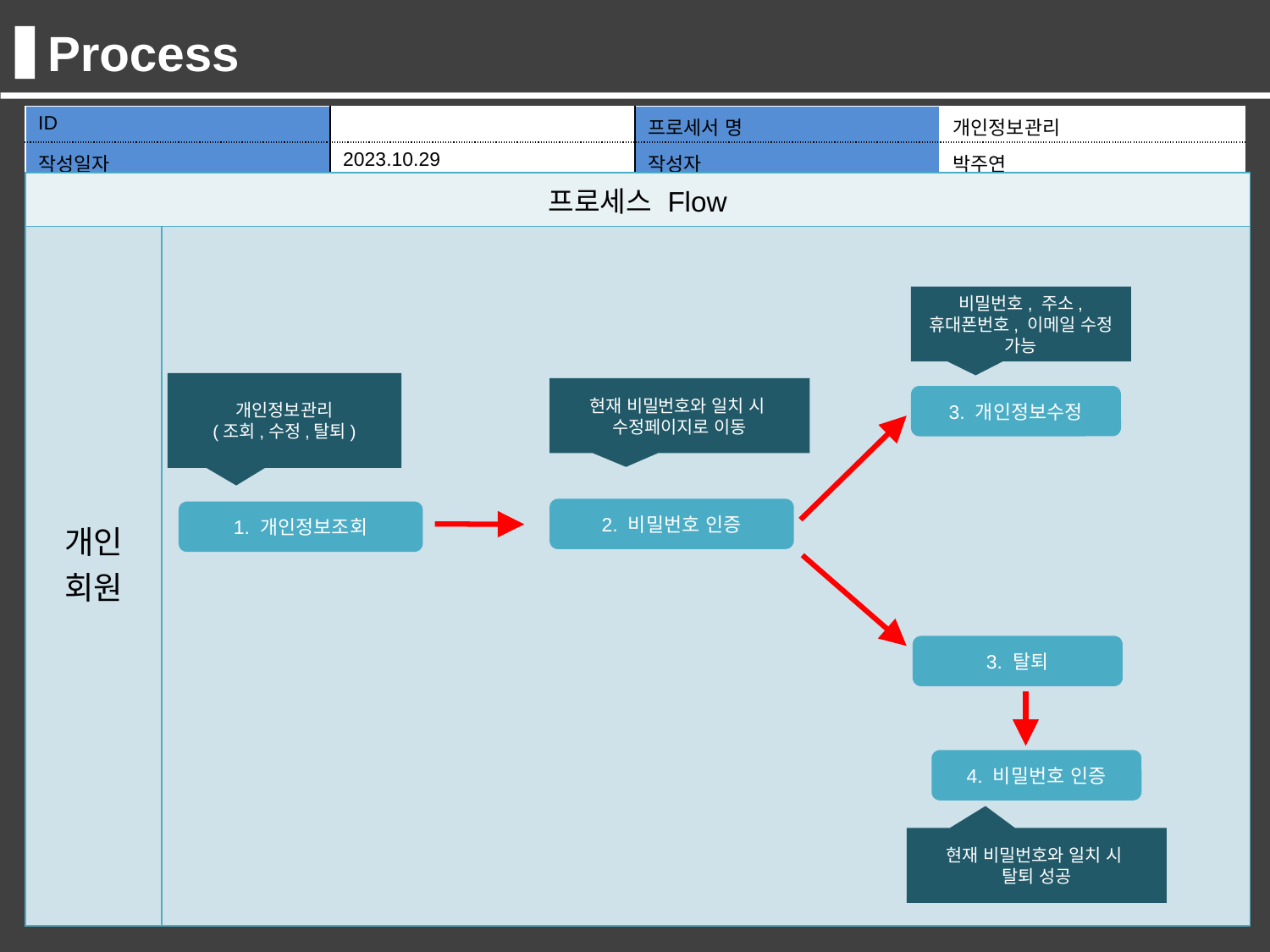

Process

| ID |  | 프로세서 명 | 개인정보관리 |
| --- | --- | --- | --- |
| 작성일자 | 2023.10.29 | 작성자 | 박주연 |
| 프로세스 Flow |  |
| --- | --- |
| 개인 회원 |  |
비밀번호, 주소, 휴대폰번호, 이메일 수정 가능
개인정보관리
(조회,수정,탈퇴)
현재 비밀번호와 일치 시
수정페이지로 이동
3. 개인정보수정
2. 비밀번호 인증
1. 개인정보조회
3. 탈퇴
4. 비밀번호 인증
현재 비밀번호와 일치 시
탈퇴 성공